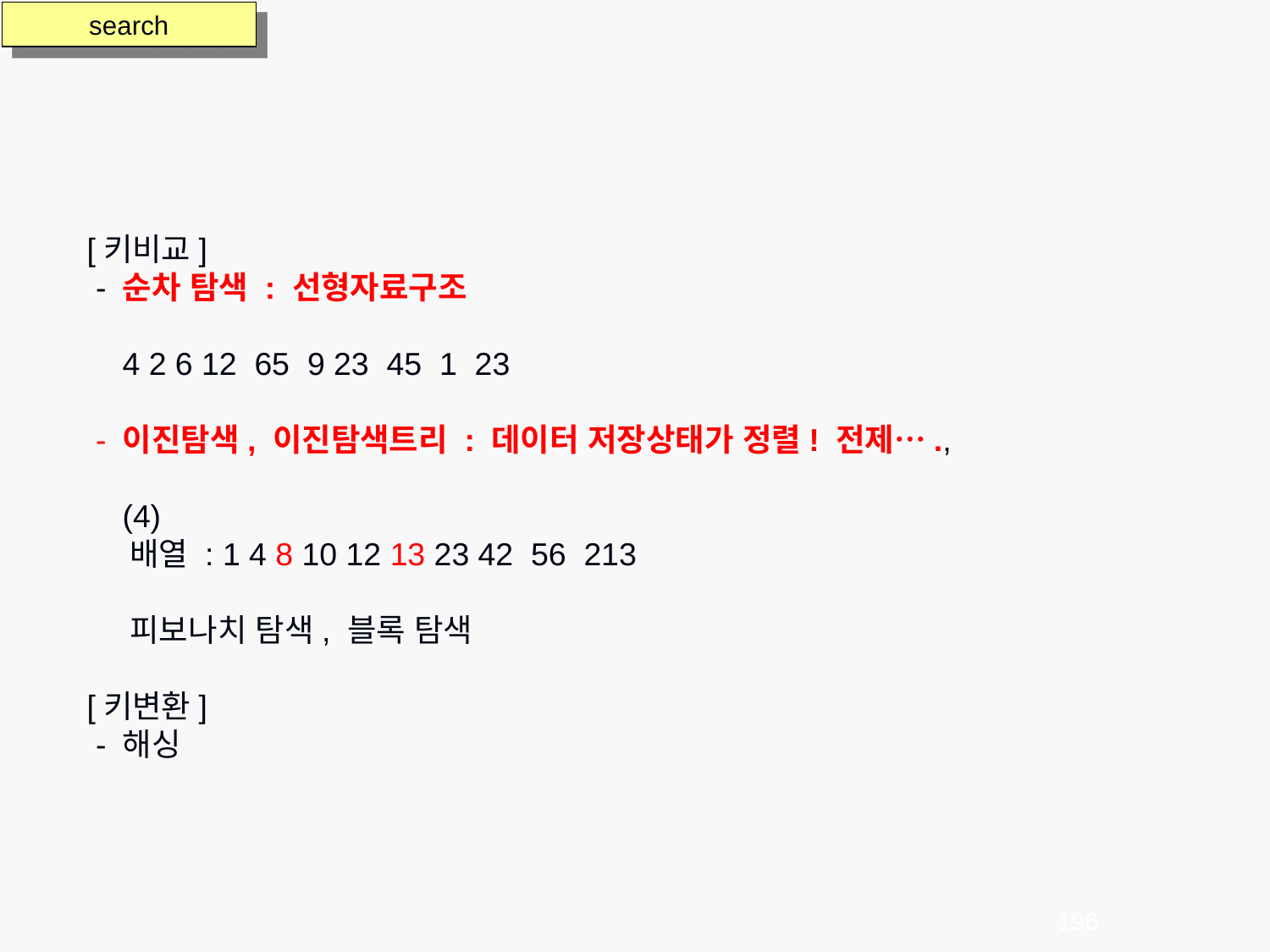

search
[키비교]
 - 순차 탐색 : 선형자료구조

    4 2 6 12  65  9 23  45  1  23

 - 이진탐색, 이진탐색트리 : 데이터 저장상태가 정렬! 전제….,

    (4)
    배열 : 1 4 8 10 12 13 23 42  56  213

    피보나치 탐색, 블록 탐색

[키변환]
 - 해싱
196